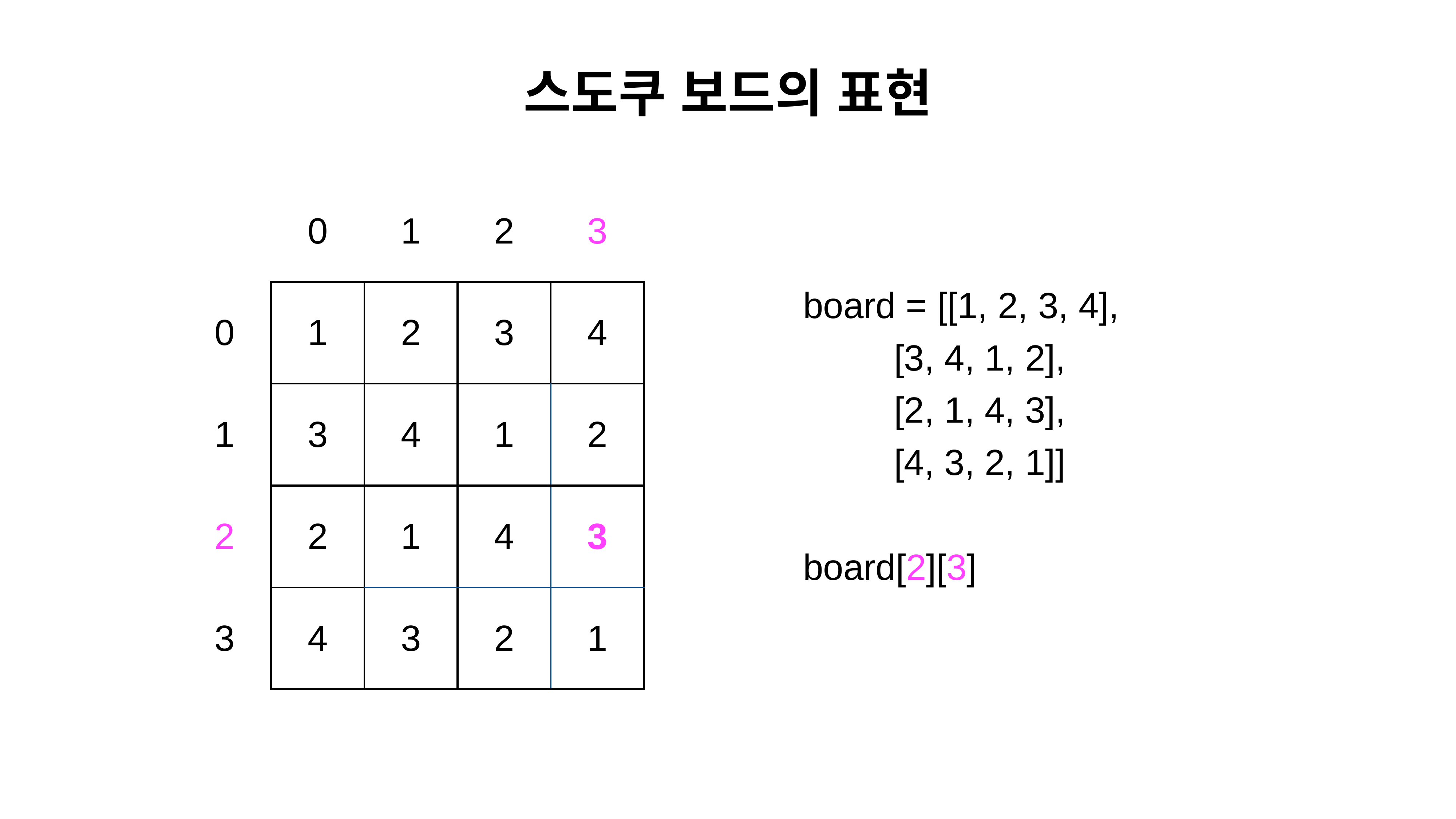

스도쿠 보드의 표현
|  | 0 | 1 | 2 | 3 |
| --- | --- | --- | --- | --- |
| 0 | 1 | 2 | 3 | 4 |
| 1 | 3 | 4 | 1 | 2 |
| 2 | 2 | 1 | 4 | 3 |
| 3 | 4 | 3 | 2 | 1 |
board = [[1, 2, 3, 4],
         [3, 4, 1, 2],
         [2, 1, 4, 3],
         [4, 3, 2, 1]]

board[2][3]